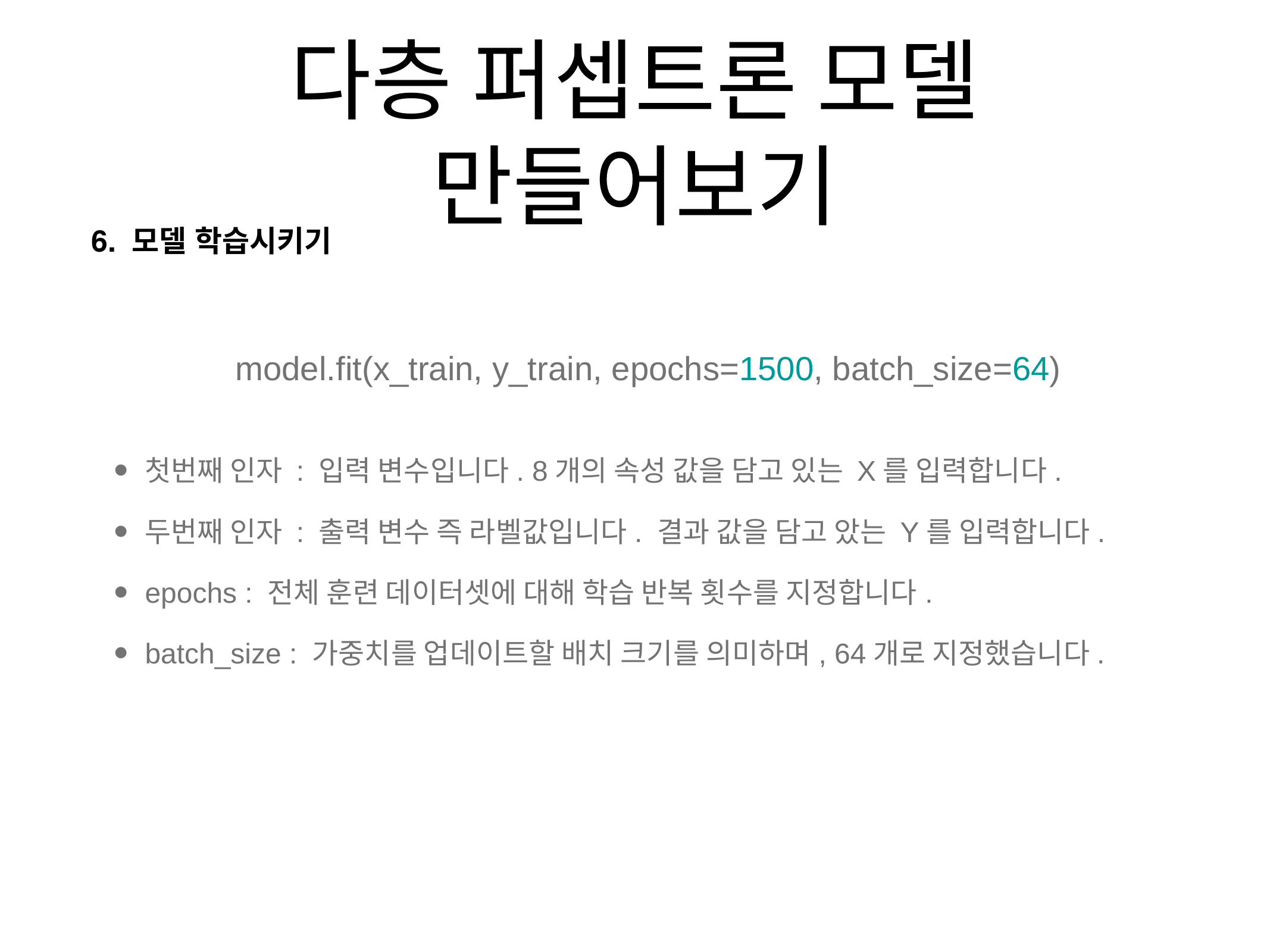

# 다층 퍼셉트론 모델 만들어보기
6. 모델 학습시키기
model.fit(x_train, y_train, epochs=1500, batch_size=64)
첫번째 인자 : 입력 변수입니다. 8개의 속성 값을 담고 있는 X를 입력합니다.
두번째 인자 : 출력 변수 즉 라벨값입니다. 결과 값을 담고 았는 Y를 입력합니다.
epochs : 전체 훈련 데이터셋에 대해 학습 반복 횟수를 지정합니다.
batch_size : 가중치를 업데이트할 배치 크기를 의미하며, 64개로 지정했습니다.